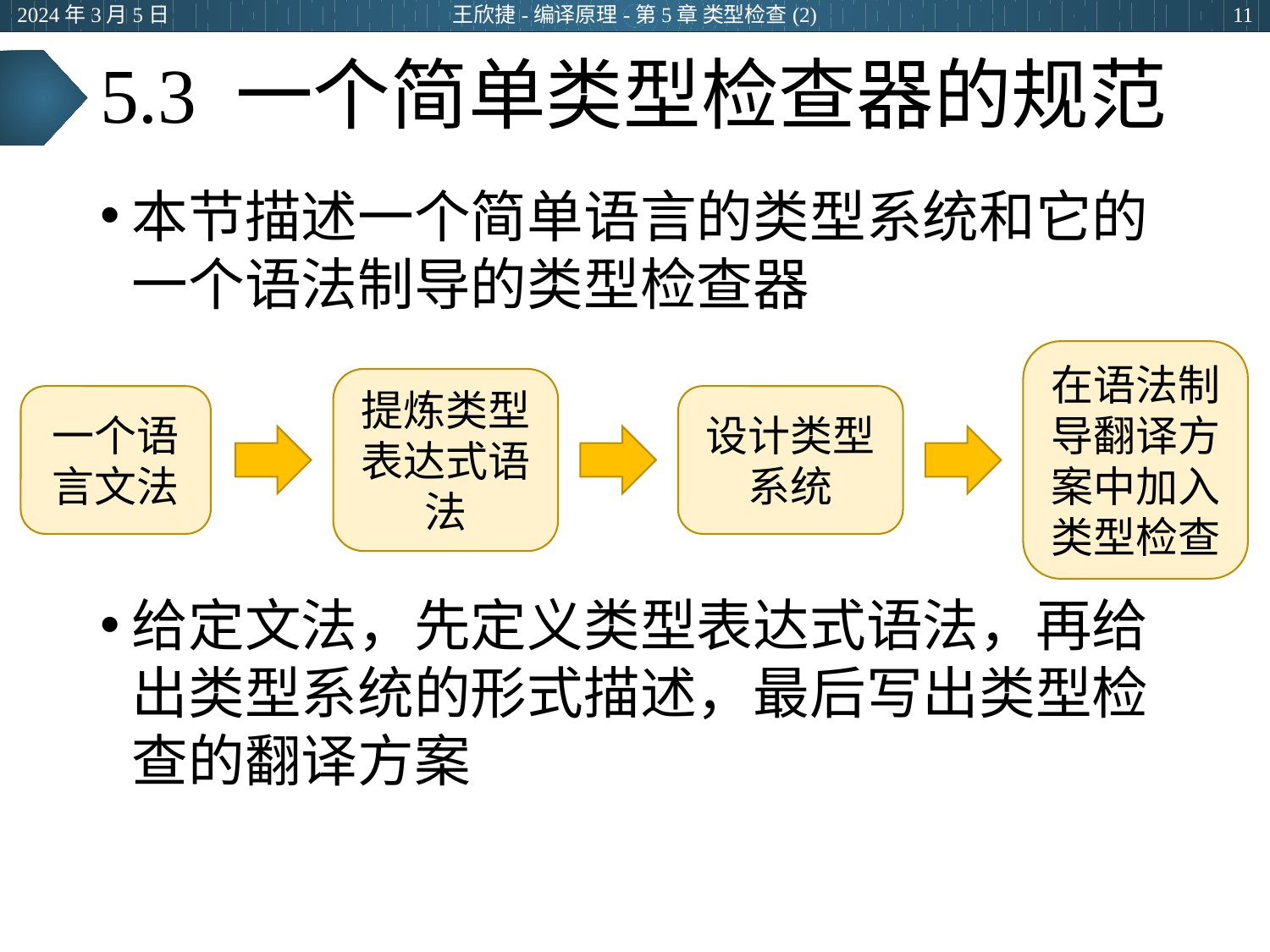

2024年3月5日
王欣捷-编译原理-第5章 类型检查(2)
11
# 5.3 一个简单类型检查器的规范
本节描述一个简单语言的类型系统和它的一个语法制导的类型检查器

给定文法，先定义类型表达式语法，再给出类型系统的形式描述，最后写出类型检查的翻译方案
在语法制导翻译方案中加入类型检查
提炼类型表达式语法
设计类型系统
一个语言文法